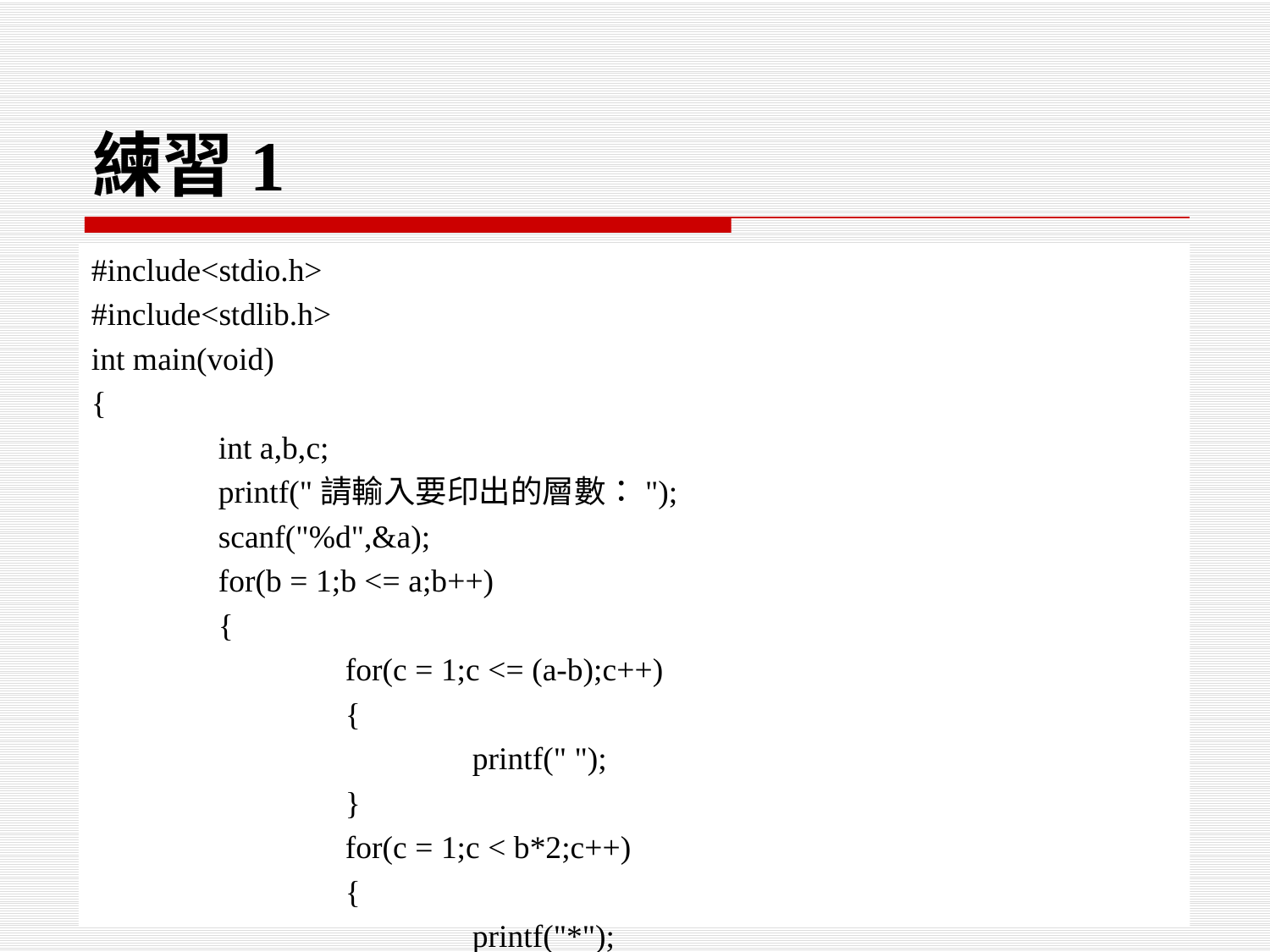

# 練習1
#include<stdio.h>
#include<stdlib.h>
int main(void)
{
	int a,b,c;
	printf("請輸入要印出的層數：");
	scanf("%d",&a);
	for(b = 1;b <= a;b++)
	{
		for(c = 1;c <= (a-b);c++)
		{
			printf(" ");
		}
		for(c = 1;c < b*2;c++)
		{
			printf("*");
		}
		printf("\n");
	}
	system("pause");
	return 0;
}